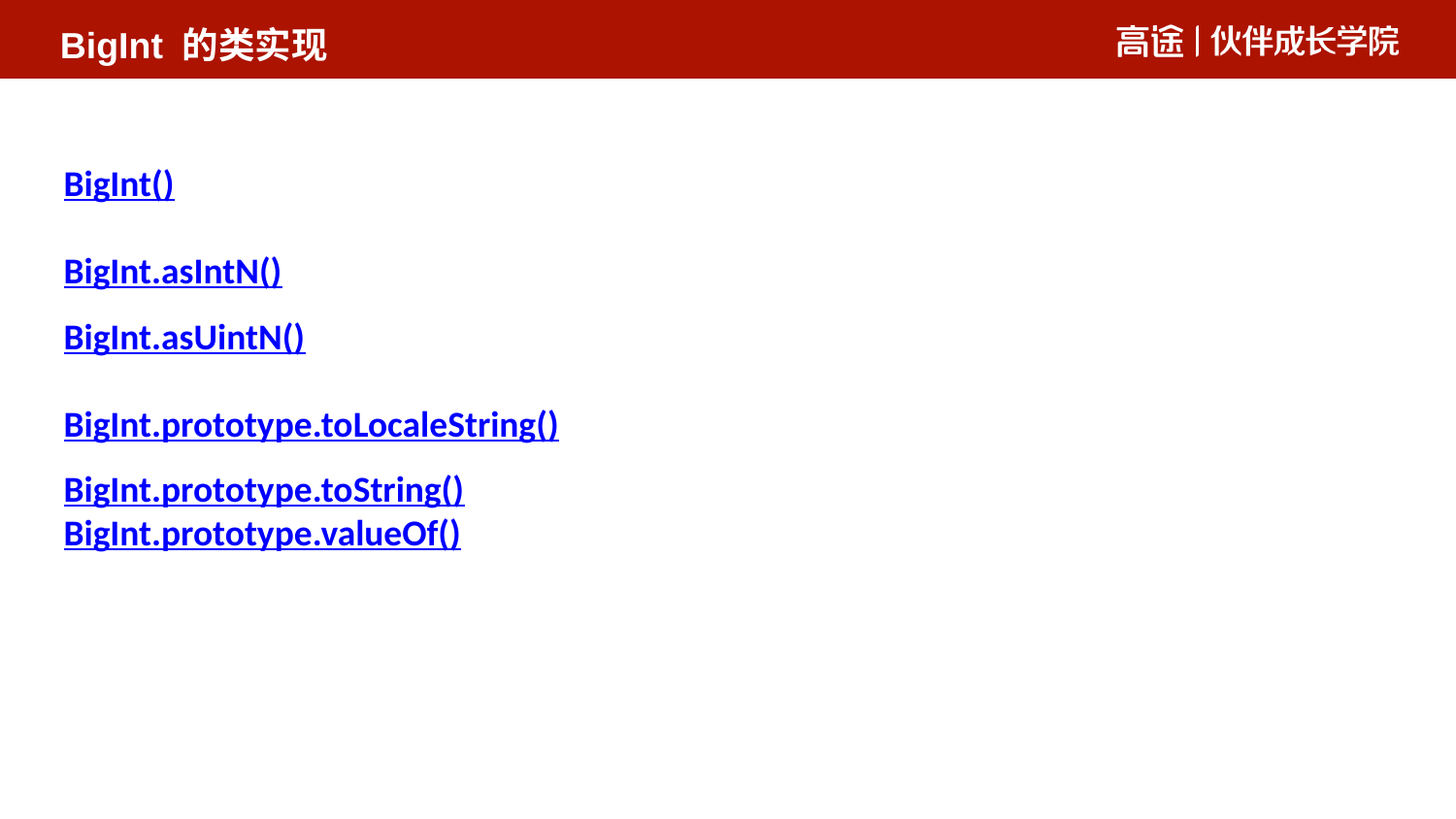

BigInt 的类实现
BigInt()

BigInt.asIntN()
BigInt.asUintN()

BigInt.prototype.toLocaleString()
BigInt.prototype.toString()
BigInt.prototype.valueOf()